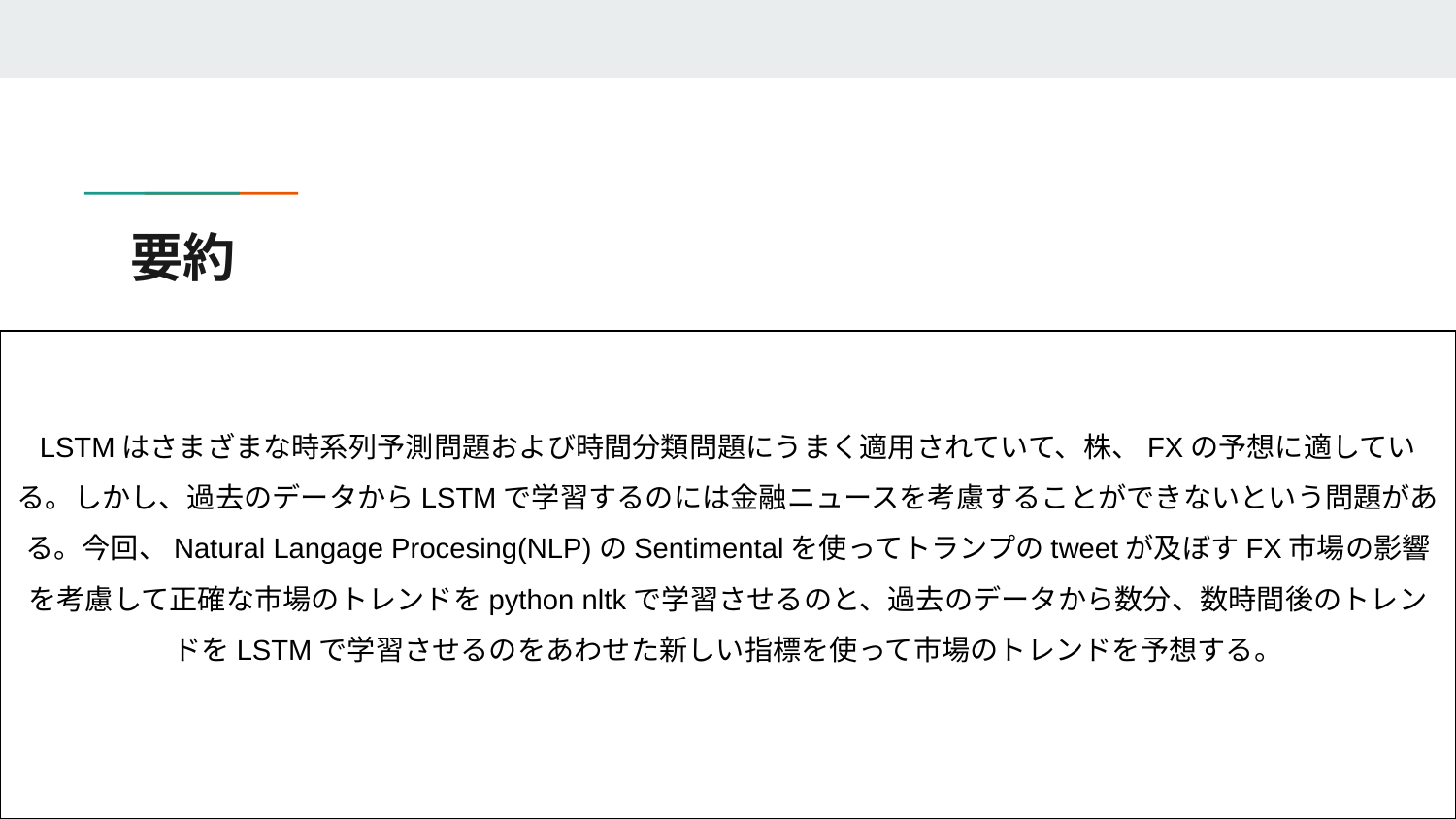

# 要約

LSTMはさまざまな時系列予測問題および時間分類問題にうまく適用されていて、株、FXの予想に適している。しかし、過去のデータからLSTMで学習するのには金融ニュースを考慮することができないという問題がある。今回、Natural Langage Procesing(NLP)のSentimentalを使ってトランプのtweetが及ぼすFX市場の影響を考慮して正確な市場のトレンドをpython nltkで学習させるのと、過去のデータから数分、数時間後のトレンドをLSTMで学習させるのをあわせた新しい指標を使って市場のトレンドを予想する。